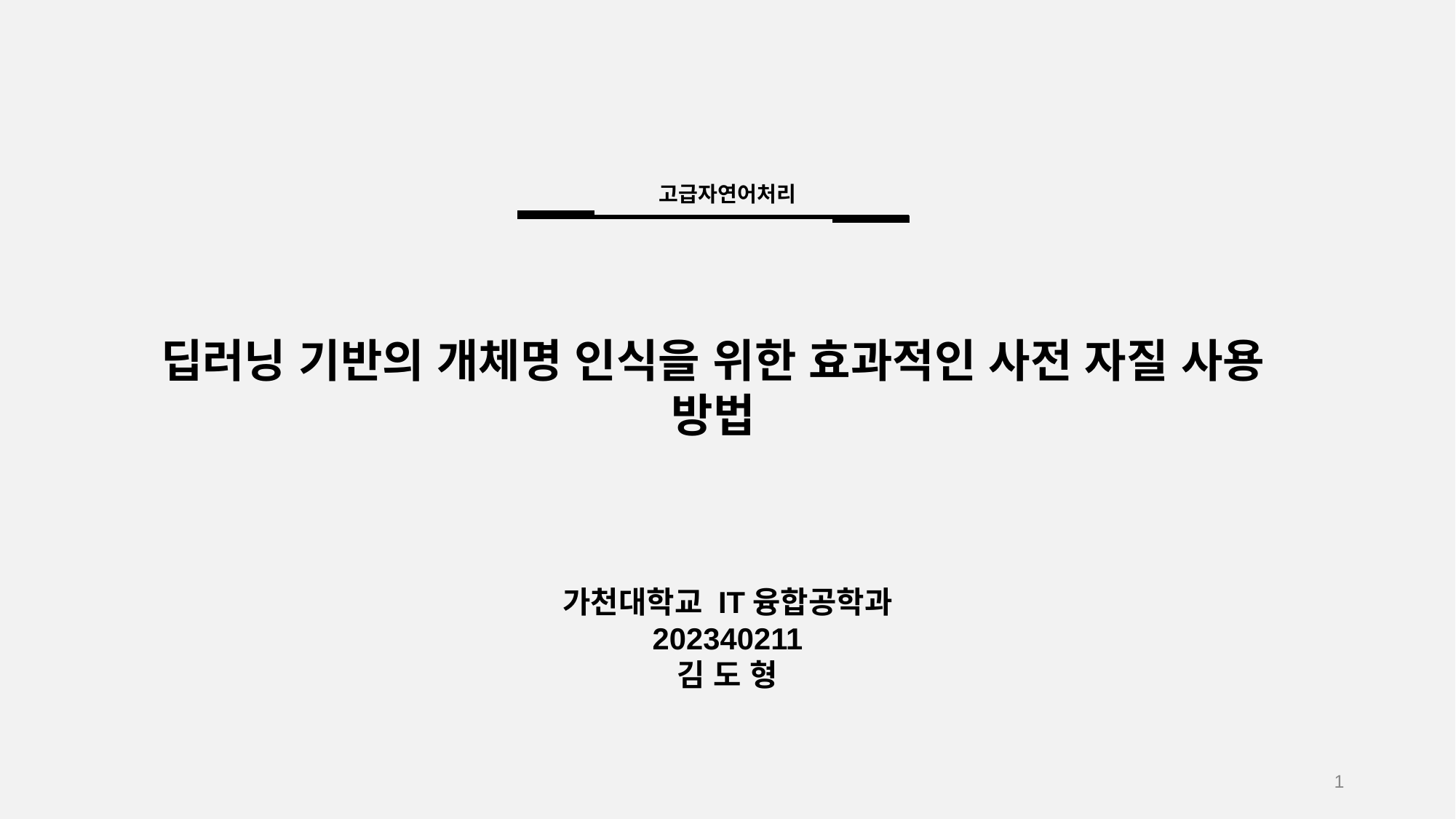

고급자연어처리

딥러닝 기반의 개체명 인식을 위한 효과적인 사전 자질 사용 방법
가천대학교 IT융합공학과
202340211
김 도 형
1